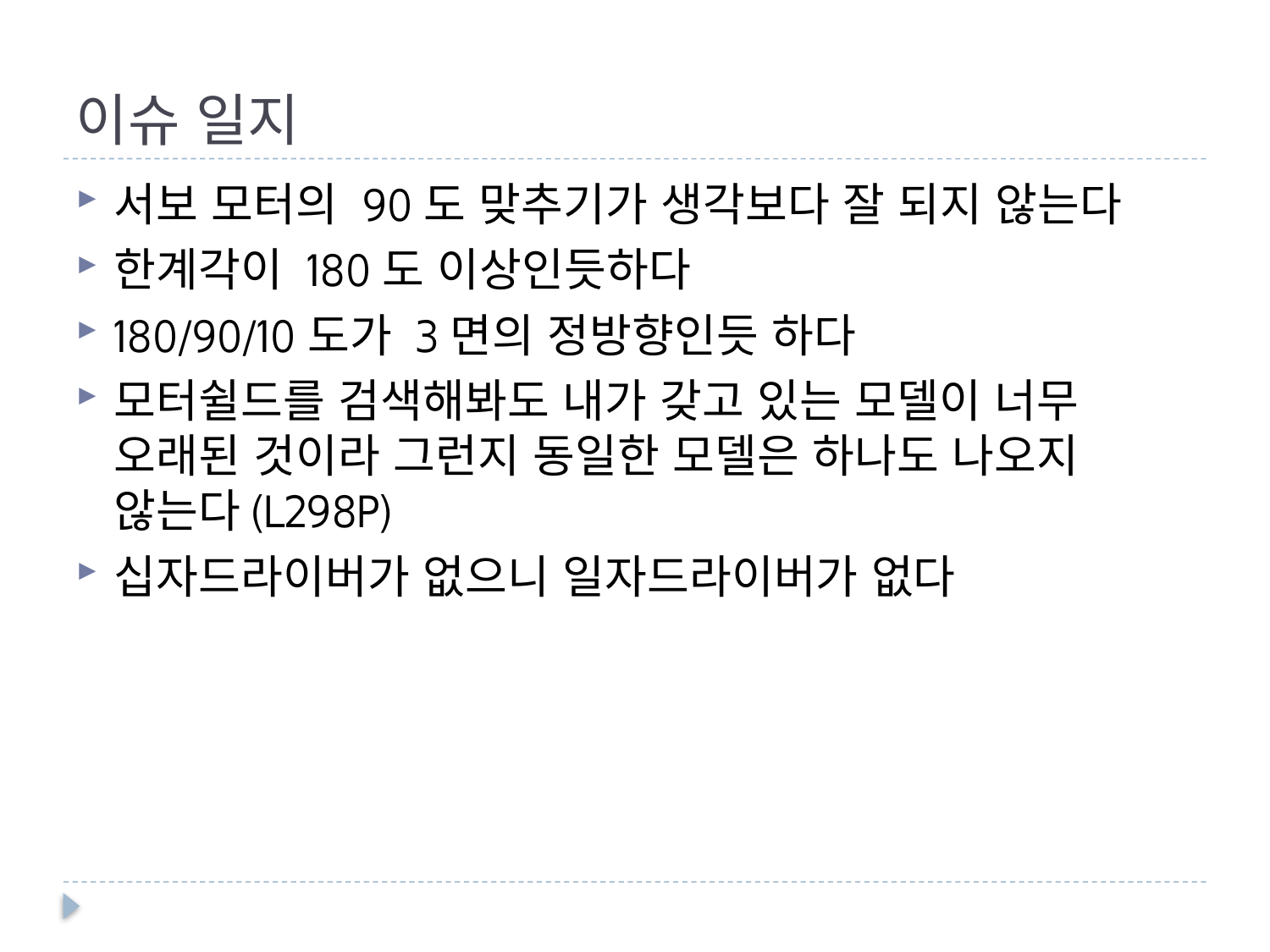

# 이슈 일지
서보 모터의 90도 맞추기가 생각보다 잘 되지 않는다
한계각이 180도 이상인듯하다
180/90/10도가 3면의 정방향인듯 하다
모터쉴드를 검색해봐도 내가 갖고 있는 모델이 너무 오래된 것이라 그런지 동일한 모델은 하나도 나오지 않는다(L298P)
십자드라이버가 없으니 일자드라이버가 없다